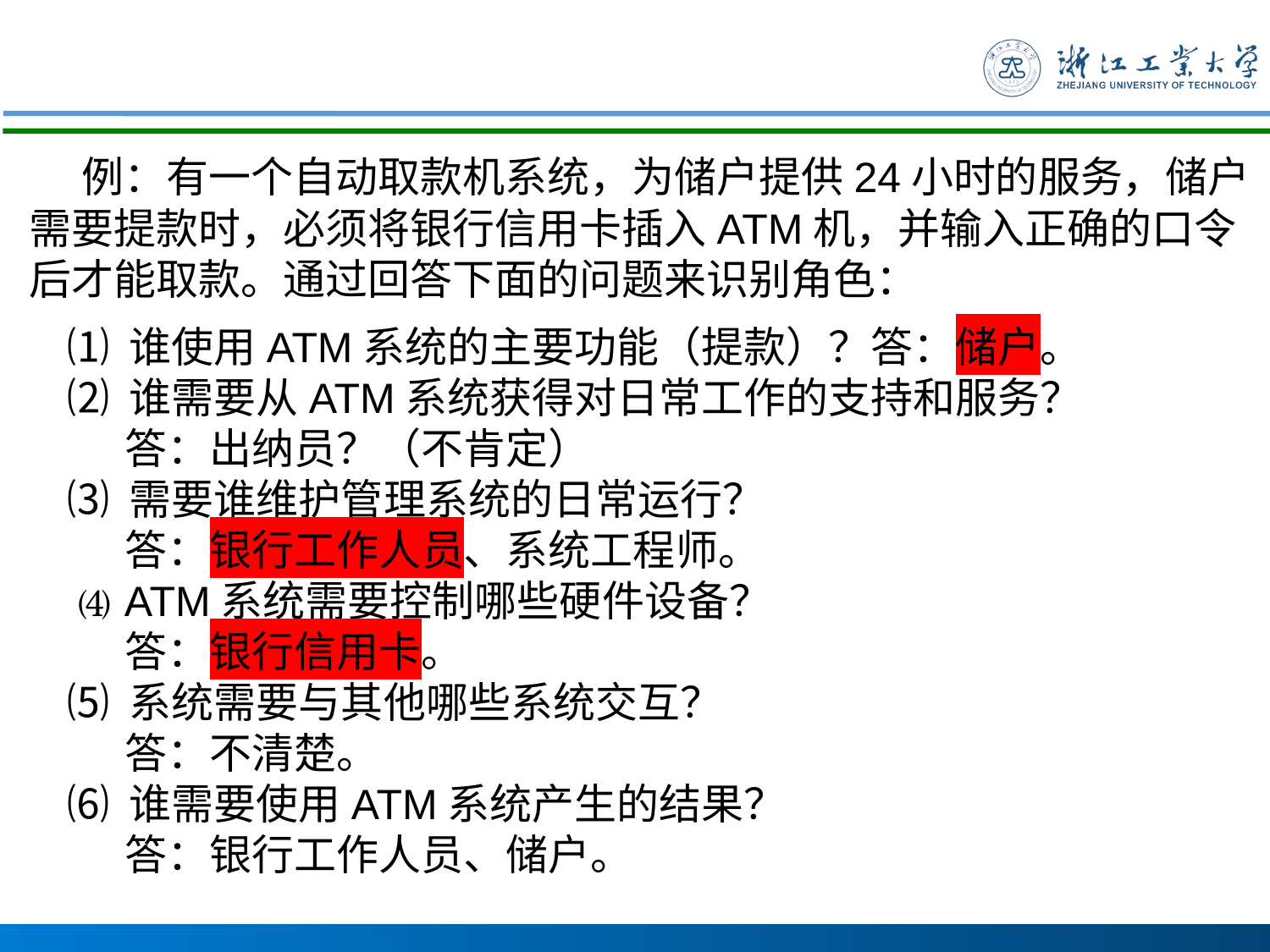

例：有一个自动取款机系统，为储户提供24小时的服务，储户需要提款时，必须将银行信用卡插入ATM机，并输入正确的口令后才能取款。通过回答下面的问题来识别角色：
    ⑴ 谁使用ATM系统的主要功能（提款）？答：储户。
    ⑵ 谁需要从ATM系统获得对日常工作的支持和服务？
         答：出纳员？（不肯定）
    ⑶ 需要谁维护管理系统的日常运行？
         答：银行工作人员、系统工程师。
    ⑷ ATM系统需要控制哪些硬件设备？
         答：银行信用卡。
    ⑸ 系统需要与其他哪些系统交互？
         答：不清楚。
    ⑹ 谁需要使用ATM系统产生的结果？
         答：银行工作人员、储户。